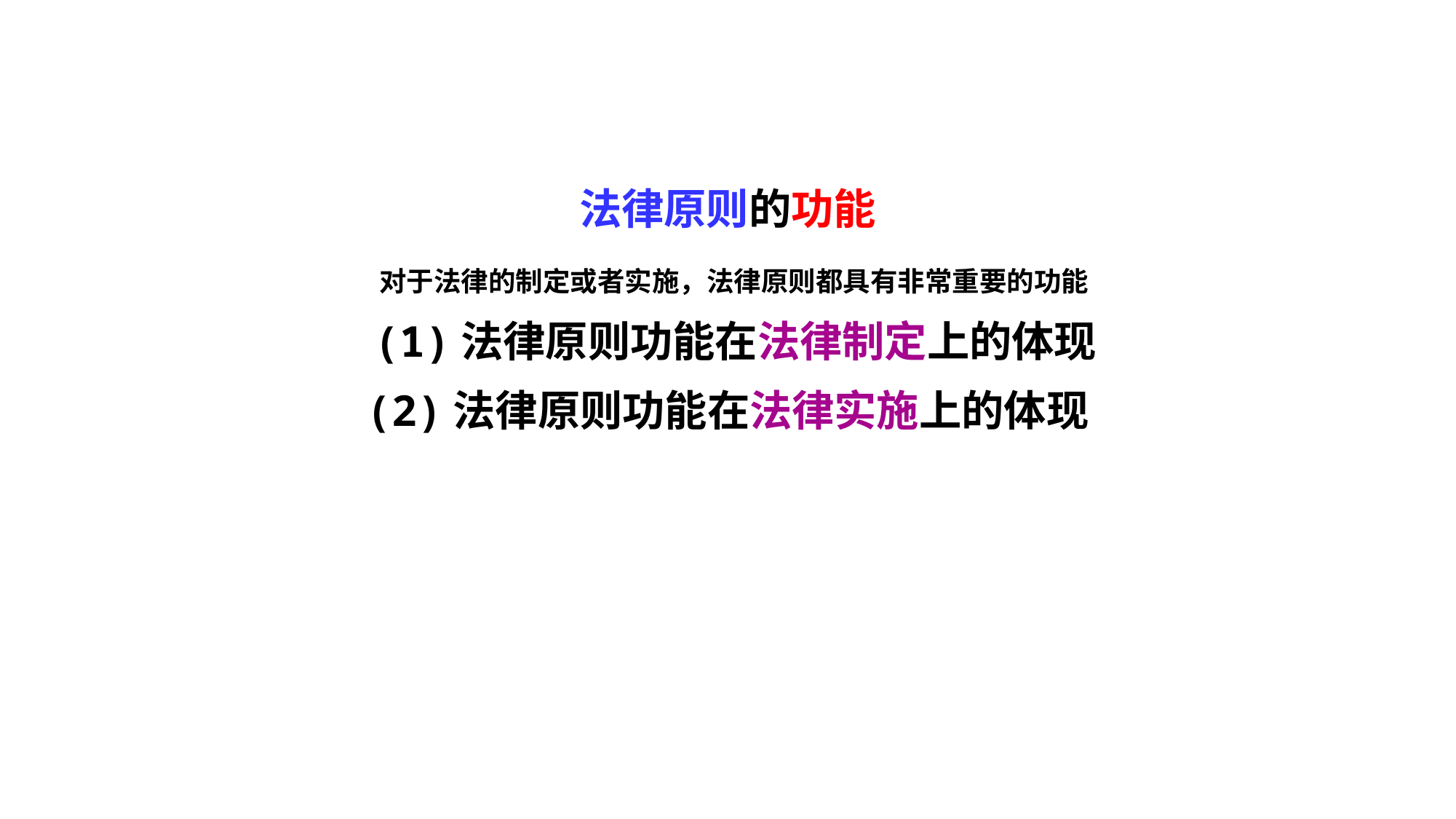

法律原则的功能

 对于法律的制定或者实施，法律原则都具有非常重要的功能
			 (1)法律原则功能在法律制定上的体现
(2)法律原则功能在法律实施上的体现